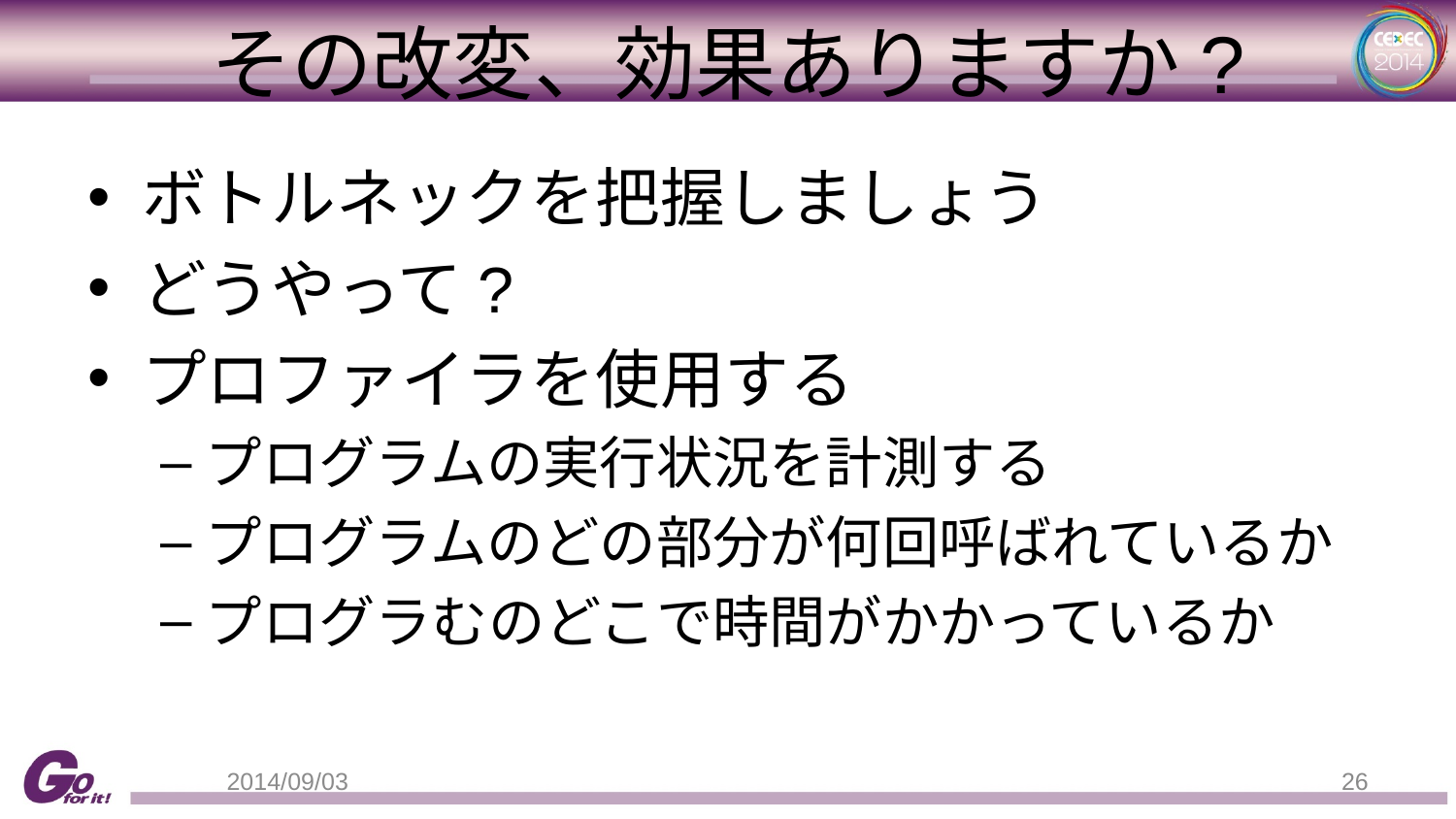

# その改変、効果ありますか?
ボトルネックを把握しましょう
どうやって?
プロファイラを使用する
プログラムの実行状況を計測する
プログラムのどの部分が何回呼ばれているか
プログラむのどこで時間がかかっているか
2014/09/03
26